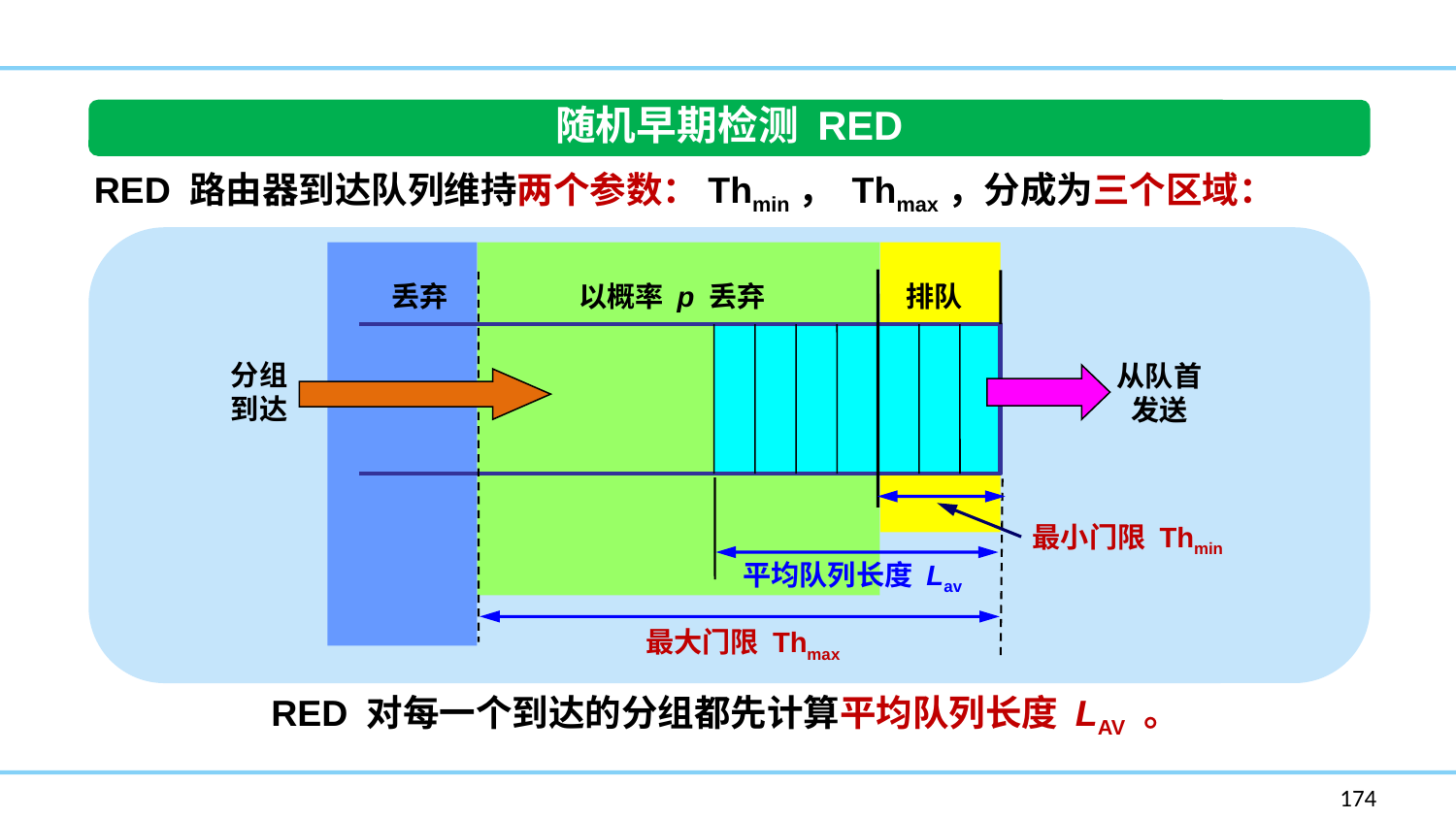

随机早期检测 RED

RED 路由器到达队列维持两个参数：Thmin， Thmax，分成为三个区域：

丢弃
排队
以概率 p 丢弃

分组
到达
从队首
发送

最小门限 Thmin
平均队列长度 Lav

最大门限 Thmax
RED 对每一个到达的分组都先计算平均队列长度 LAV 。
174